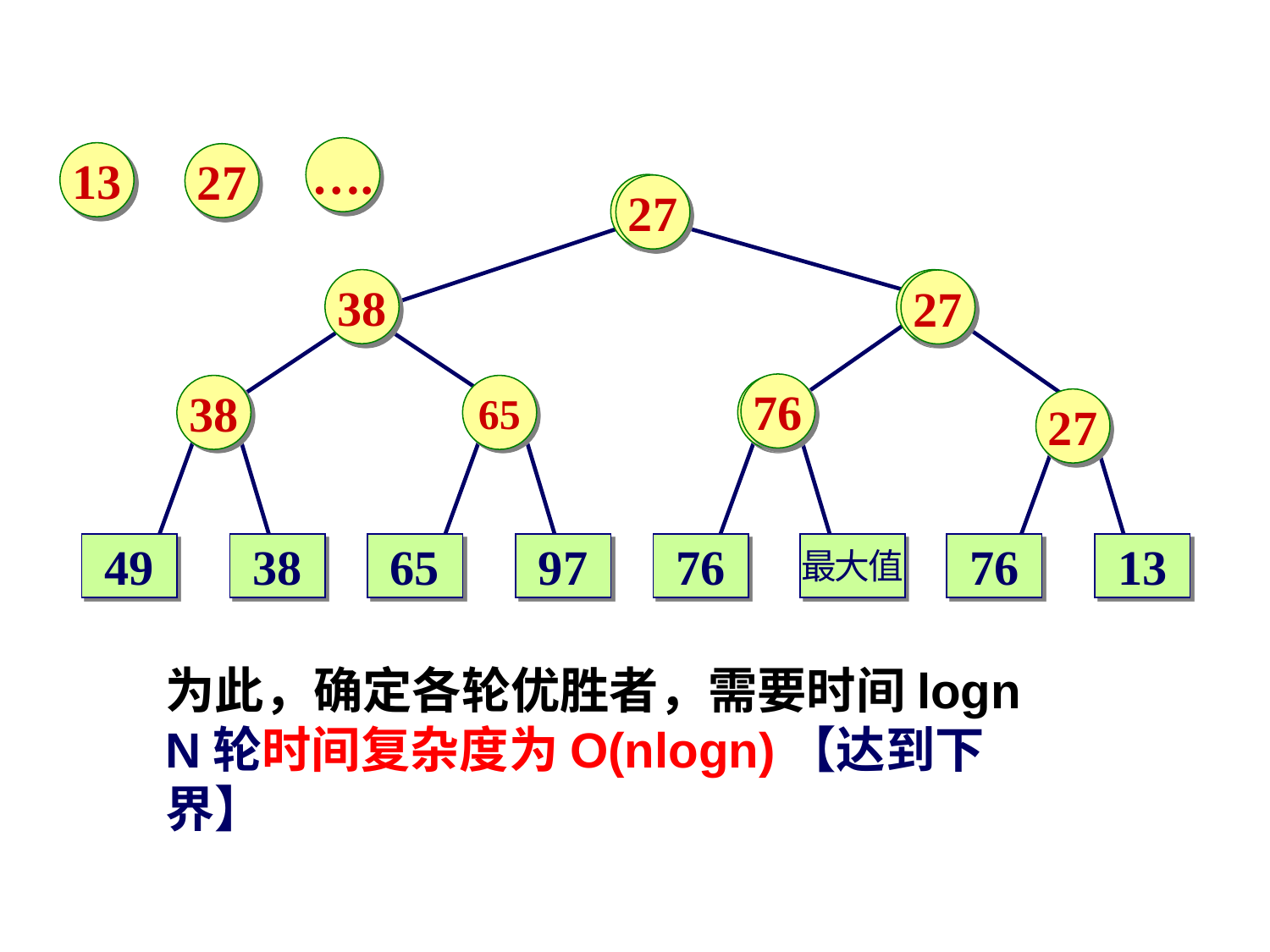

….
13
27
13
27

38
13
27

76
38
65
13
27

最大值
76
13
49
38
65
97
76
13
为此，确定各轮优胜者，需要时间logn
N轮时间复杂度为O(nlogn)【达到下界】